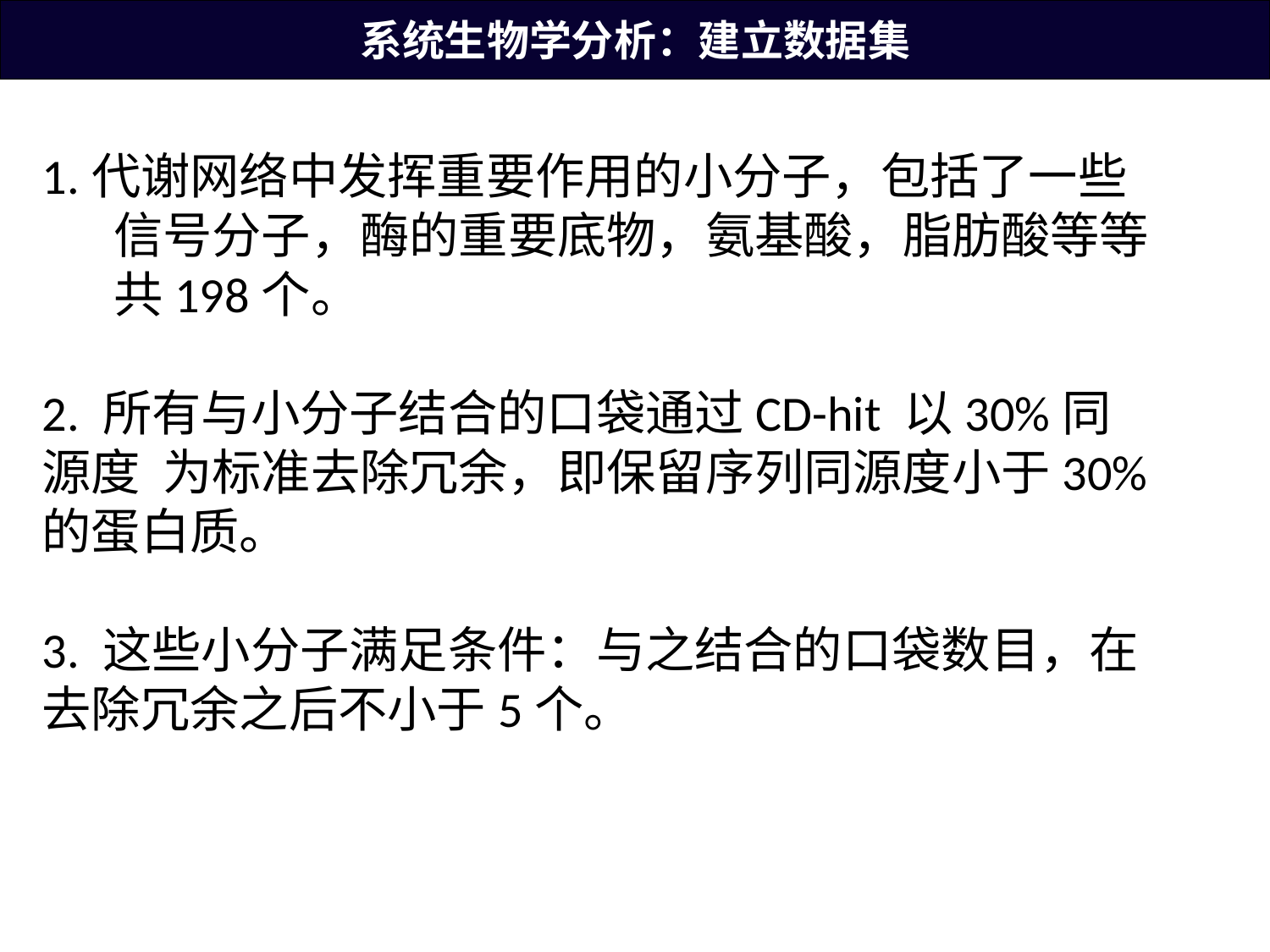

系统生物学分析：建立数据集
1.代谢网络中发挥重要作用的小分子，包括了一些信号分子，酶的重要底物，氨基酸，脂肪酸等等共198个。

2. 所有与小分子结合的口袋通过CD-hit 以30%同源度  为标准去除冗余，即保留序列同源度小于30%的蛋白质。

3. 这些小分子满足条件：与之结合的口袋数目，在去除冗余之后不小于5个。